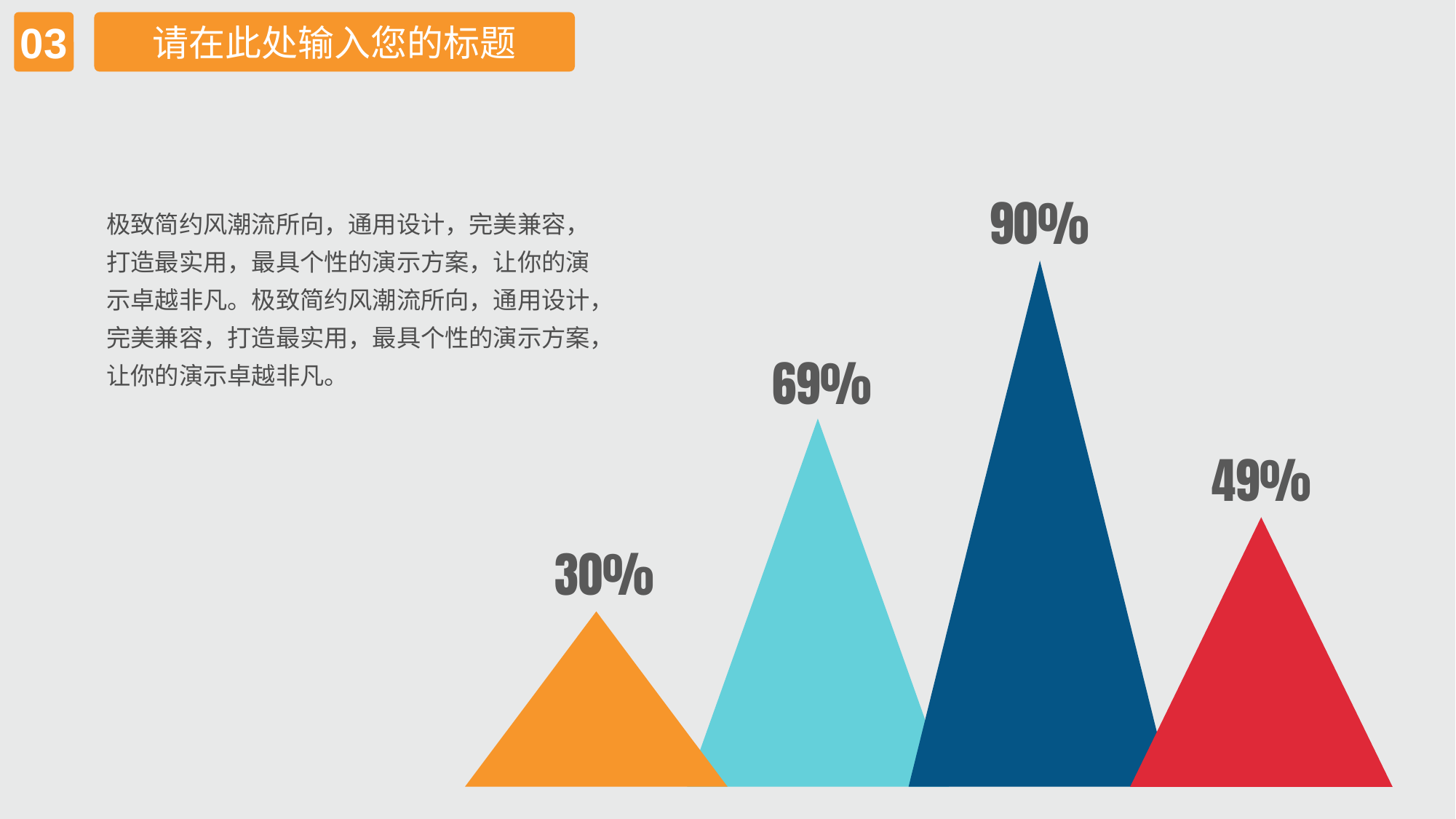

03
请在此处输入您的标题
90%
极致简约风潮流所向，通用设计，完美兼容，打造最实用，最具个性的演示方案，让你的演示卓越非凡。极致简约风潮流所向，通用设计，完美兼容，打造最实用，最具个性的演示方案，让你的演示卓越非凡。

69%

49%

30%